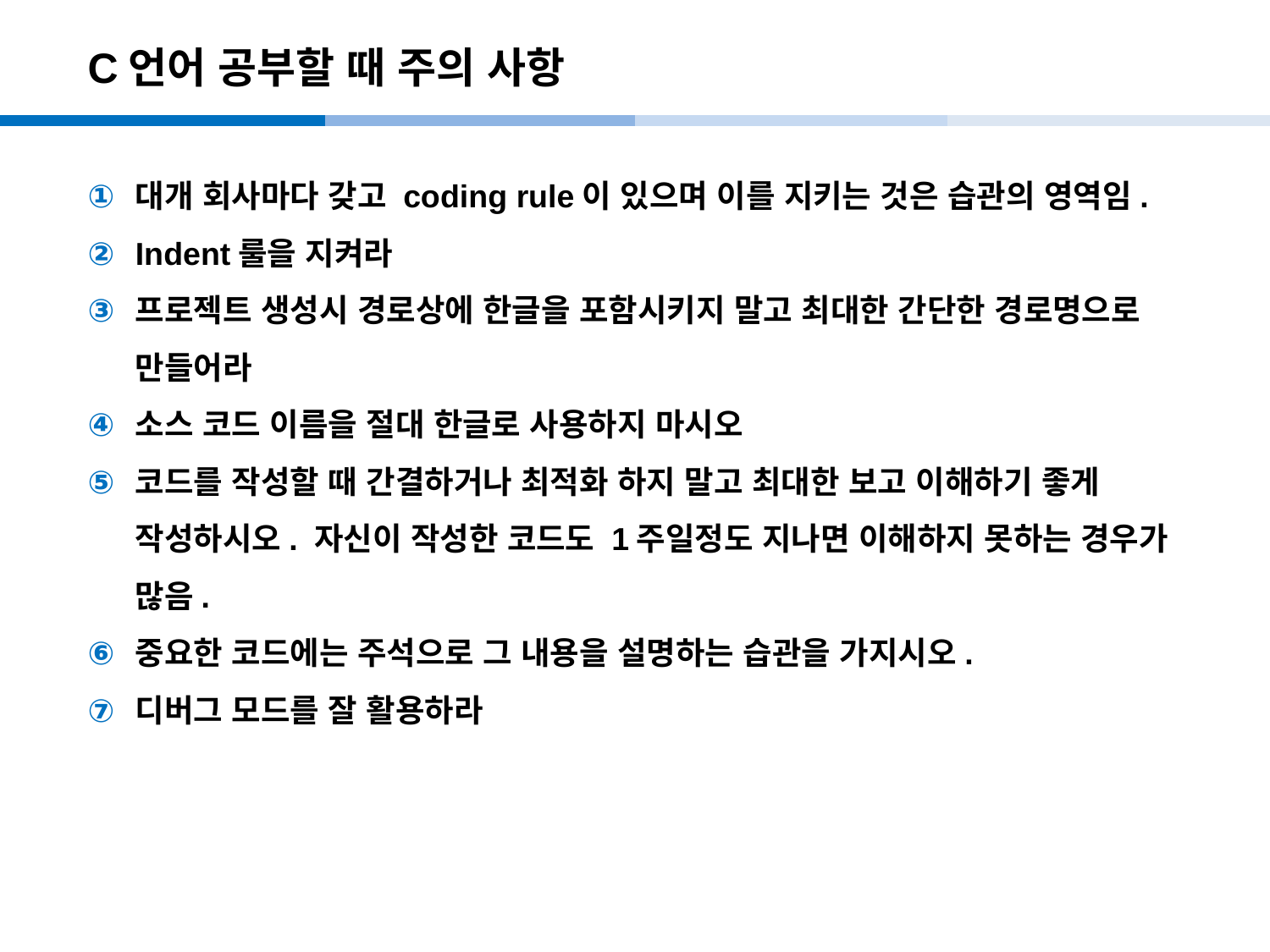

# C언어 공부할 때 주의 사항
대개 회사마다 갖고 coding rule이 있으며 이를 지키는 것은 습관의 영역임.
Indent룰을 지켜라
프로젝트 생성시 경로상에 한글을 포함시키지 말고 최대한 간단한 경로명으로 만들어라
소스 코드 이름을 절대 한글로 사용하지 마시오
코드를 작성할 때 간결하거나 최적화 하지 말고 최대한 보고 이해하기 좋게 작성하시오. 자신이 작성한 코드도 1주일정도 지나면 이해하지 못하는 경우가 많음.
중요한 코드에는 주석으로 그 내용을 설명하는 습관을 가지시오.
디버그 모드를 잘 활용하라